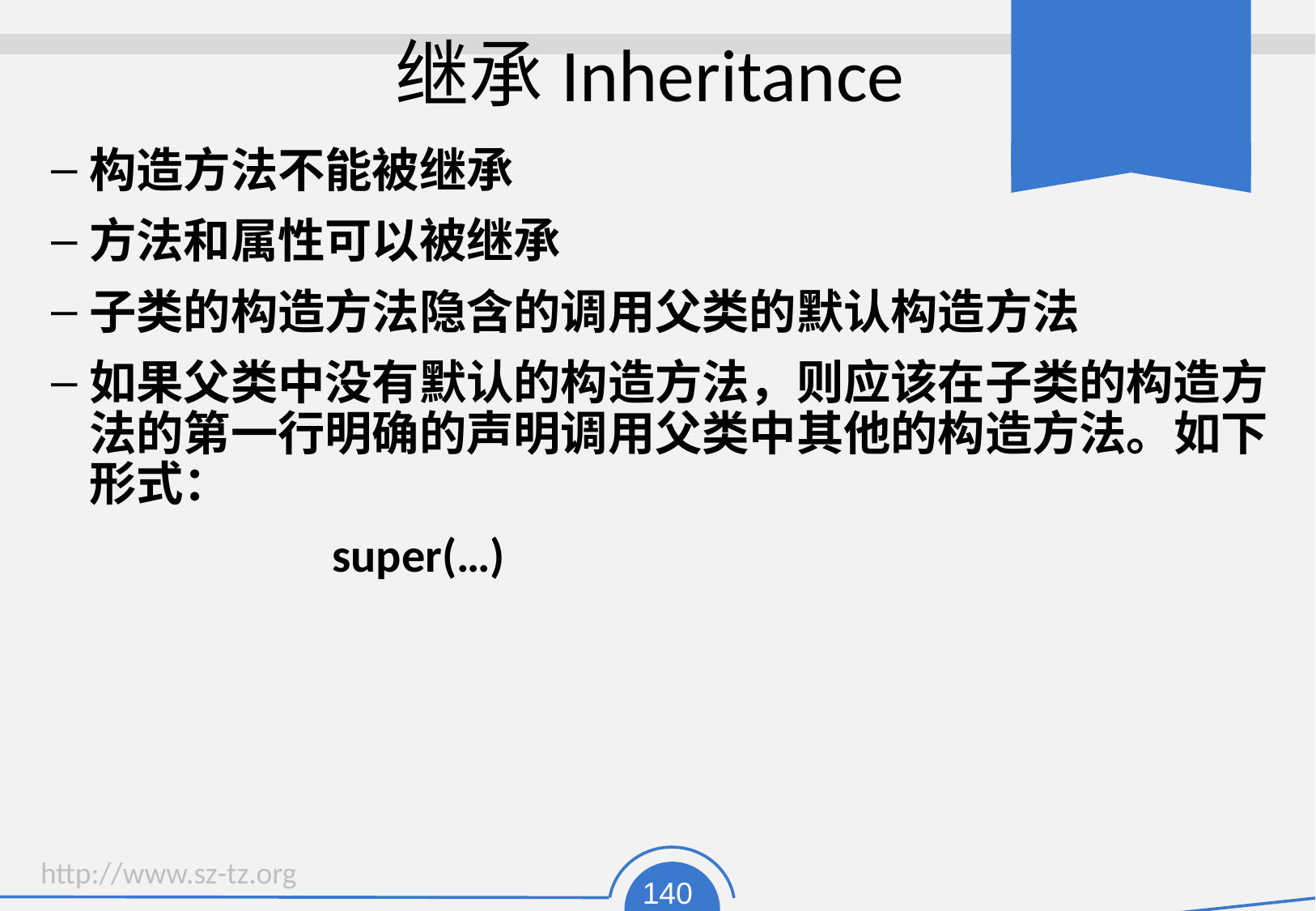

# 继承Inheritance
构造方法不能被继承
方法和属性可以被继承
子类的构造方法隐含的调用父类的默认构造方法
如果父类中没有默认的构造方法，则应该在子类的构造方法的第一行明确的声明调用父类中其他的构造方法。如下形式：
			super(…)